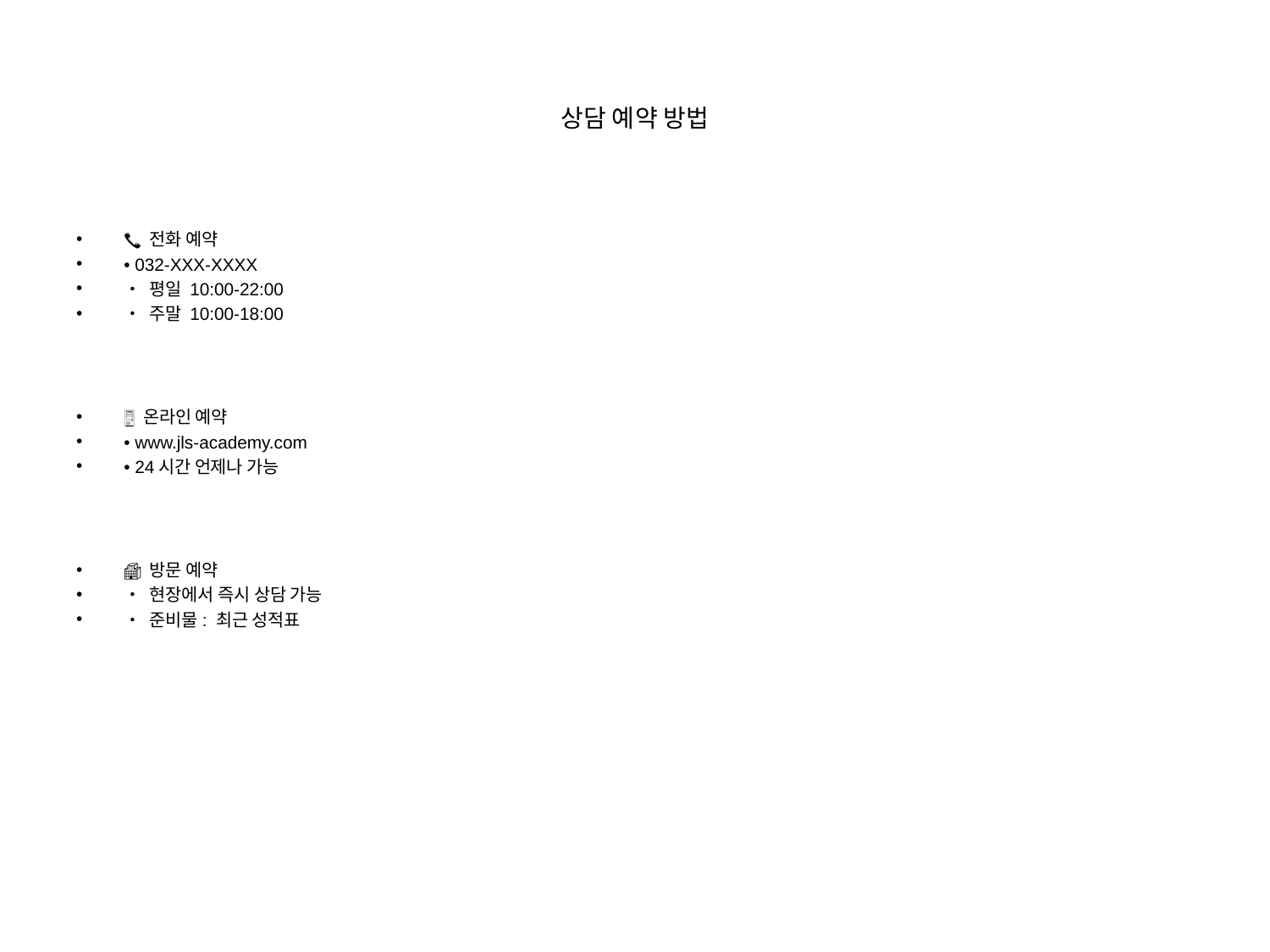

# 상담 예약 방법
📞 전화 예약
• 032-XXX-XXXX
• 평일 10:00-22:00
• 주말 10:00-18:00

🖥️ 온라인 예약
• www.jls-academy.com
• 24시간 언제나 가능

🏫 방문 예약
• 현장에서 즉시 상담 가능
• 준비물: 최근 성적표